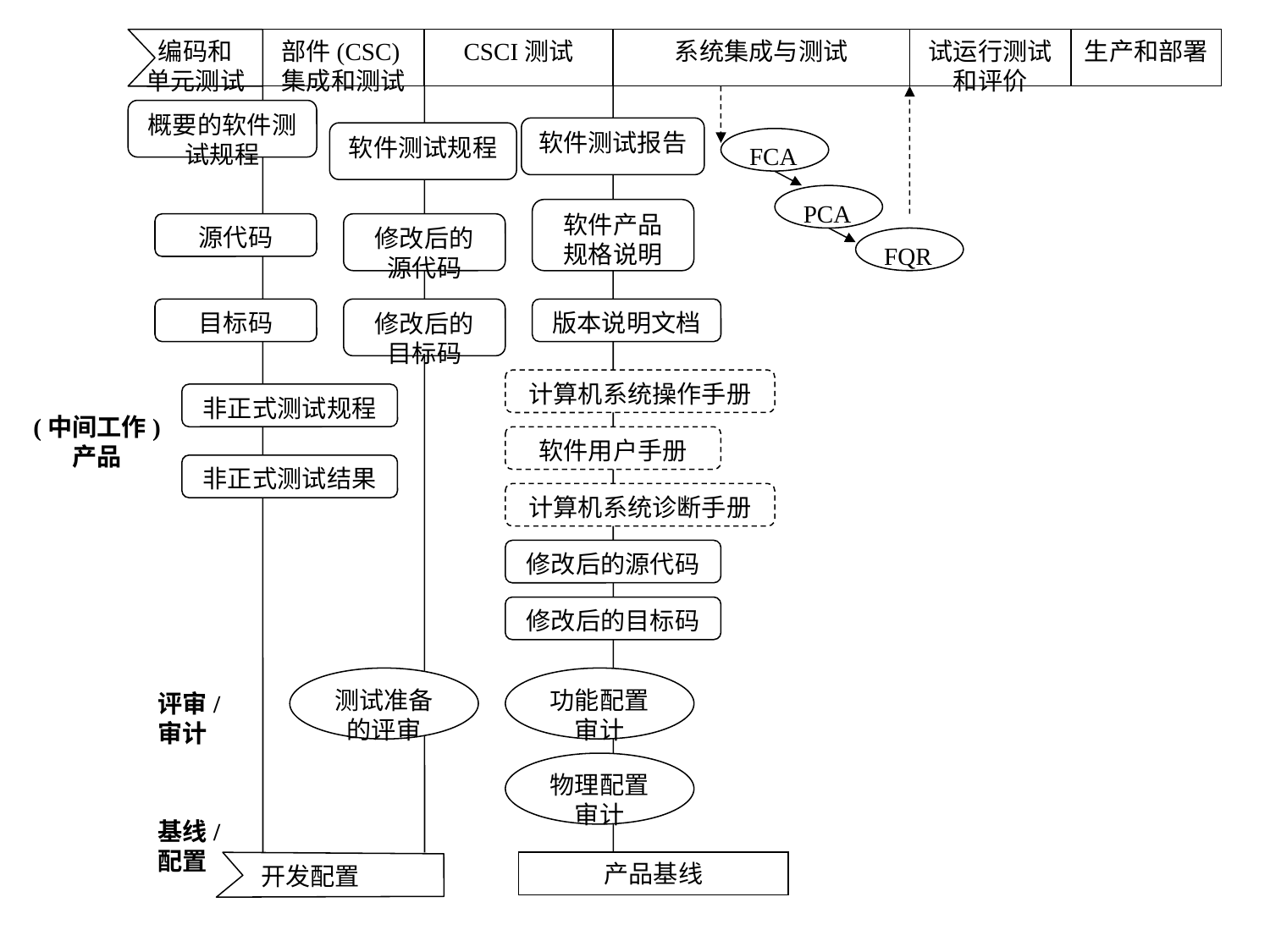

编码和
单元测试

部件(CSC)集成和测试
CSCI测试
系统集成与测试
试运行测试和评价
生产和部署

概要的软件测试规程
软件测试报告

软件测试规程
FCA

PCA
软件产品
规格说明

源代码
修改后的
源代码

FQR
目标码
修改后的
目标码
版本说明文档
计算机系统操作手册
非正式测试规程
(中间工作)
产品
软件用户手册
非正式测试结果
计算机系统诊断手册
修改后的源代码
修改后的目标码
测试准备的评审
功能配置审计
评审/
审计
物理配置审计
基线/
配置
产品基线

开发配置